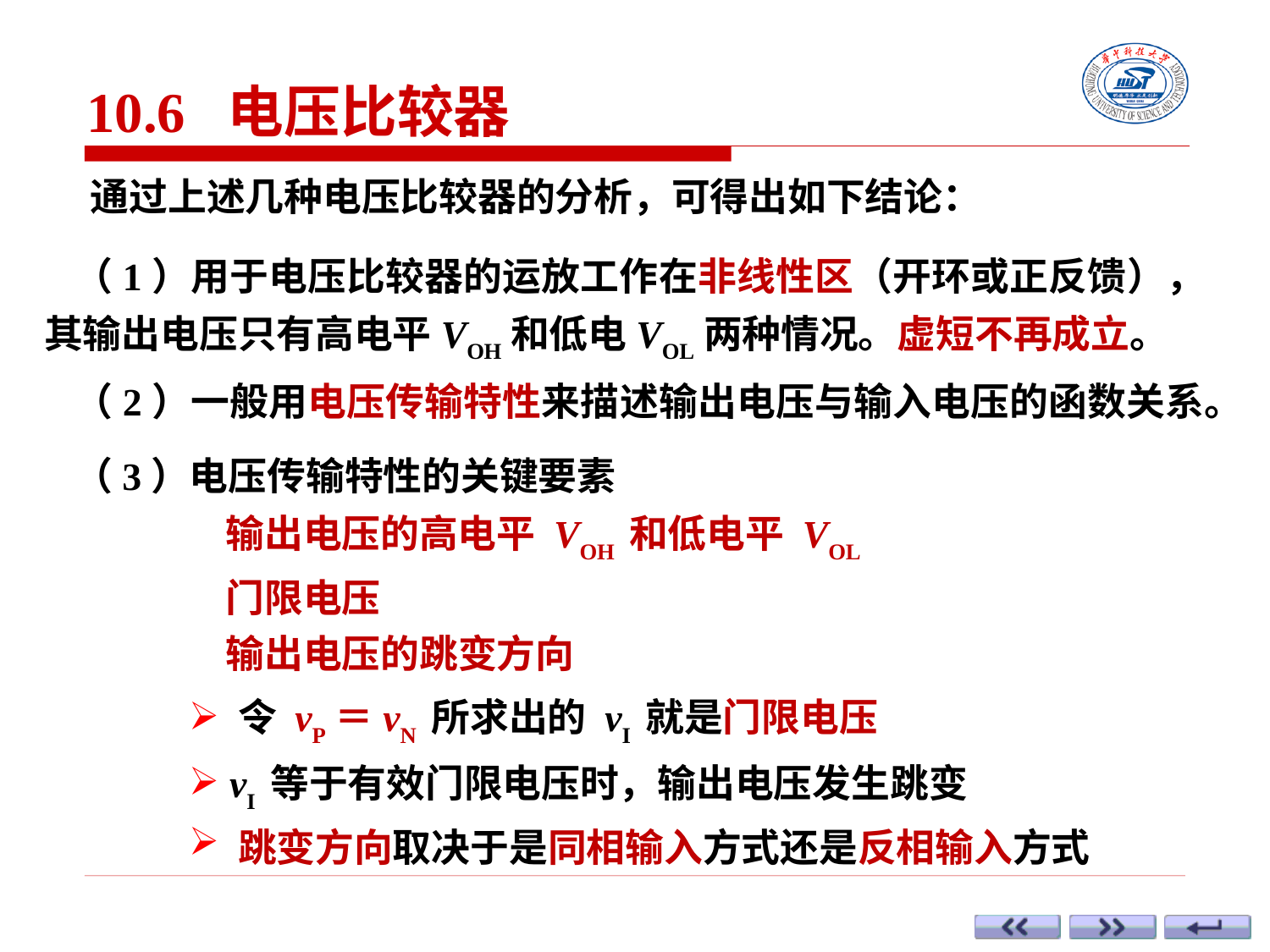

10.6  电压比较器
通过上述几种电压比较器的分析，可得出如下结论：
（1）用于电压比较器的运放工作在非线性区（开环或正反馈），其输出电压只有高电平VOH和低电VOL两种情况。虚短不再成立。
（2）一般用电压传输特性来描述输出电压与输入电压的函数关系。
（3）电压传输特性的关键要素
                输出电压的高电平 VOH 和低电平 VOL
                门限电压
                输出电压的跳变方向
 令 vP＝vN 所求出的 vI 就是门限电压
 vI 等于有效门限电压时，输出电压发生跳变
 跳变方向取决于是同相输入方式还是反相输入方式